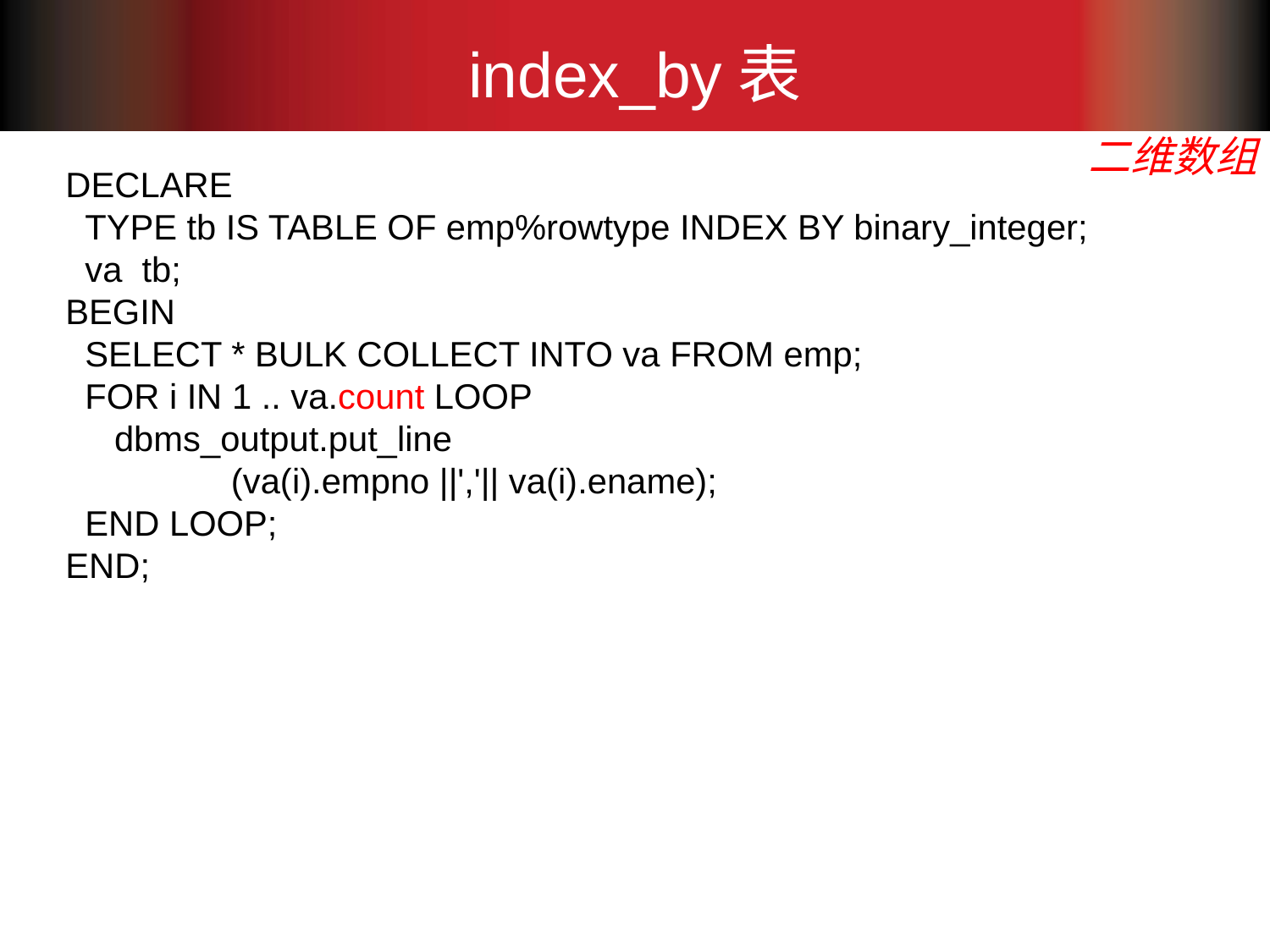

# index_by表
二维数组
DECLARE
  TYPE tb IS TABLE OF emp%rowtype INDEX BY binary_integer;
  va  tb;
BEGIN
  SELECT * BULK COLLECT INTO va FROM emp;
  FOR i IN 1 .. va.count LOOP
     dbms_output.put_line
                 (va(i).empno ||','|| va(i).ename);
  END LOOP;
END;